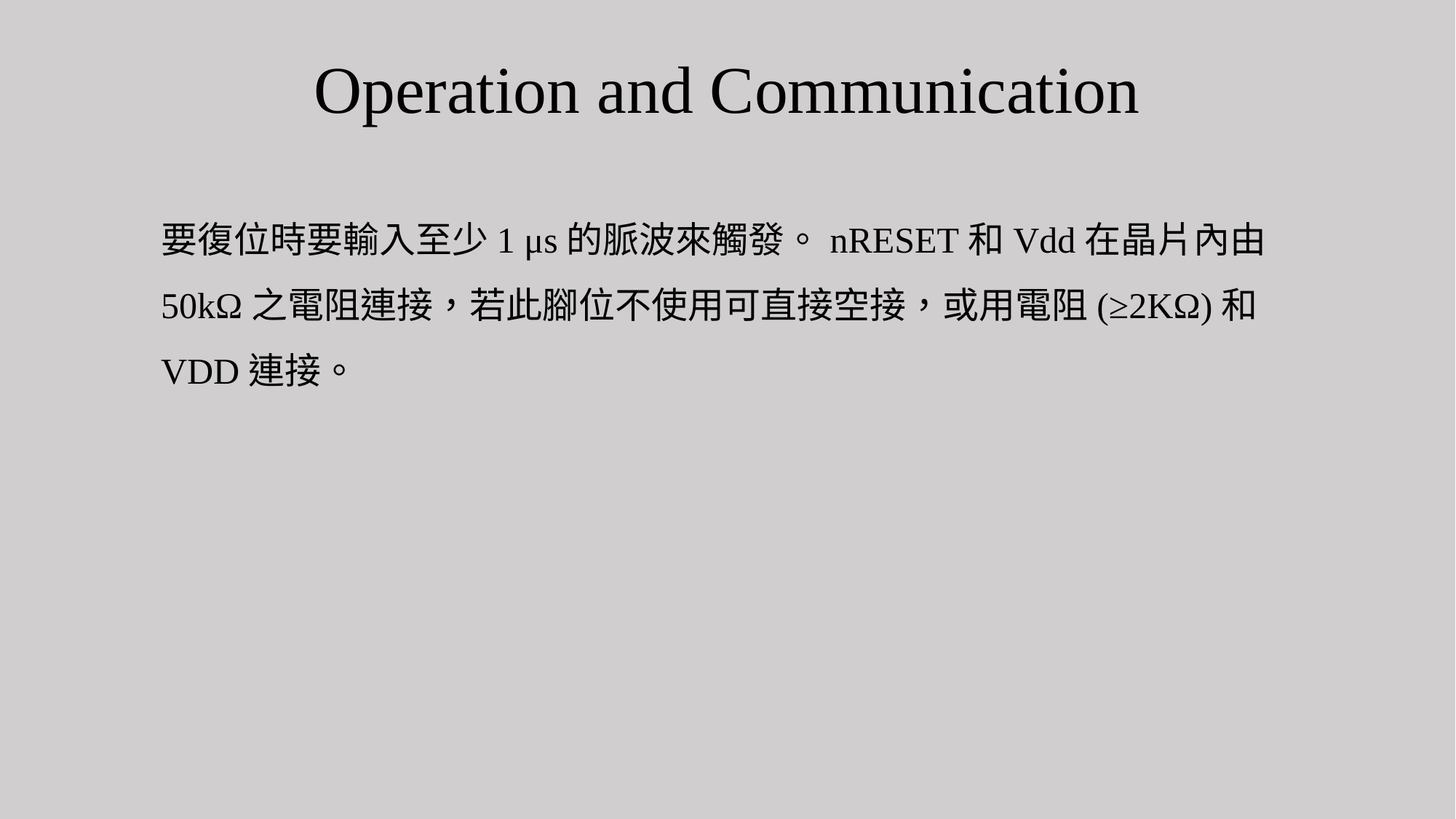

# Operation and Communication
要復位時要輸入至少1 μs的脈波來觸發。nRESET和Vdd在晶片內由50kΩ之電阻連接，若此腳位不使用可直接空接，或用電阻(≥2KΩ)和VDD連接。